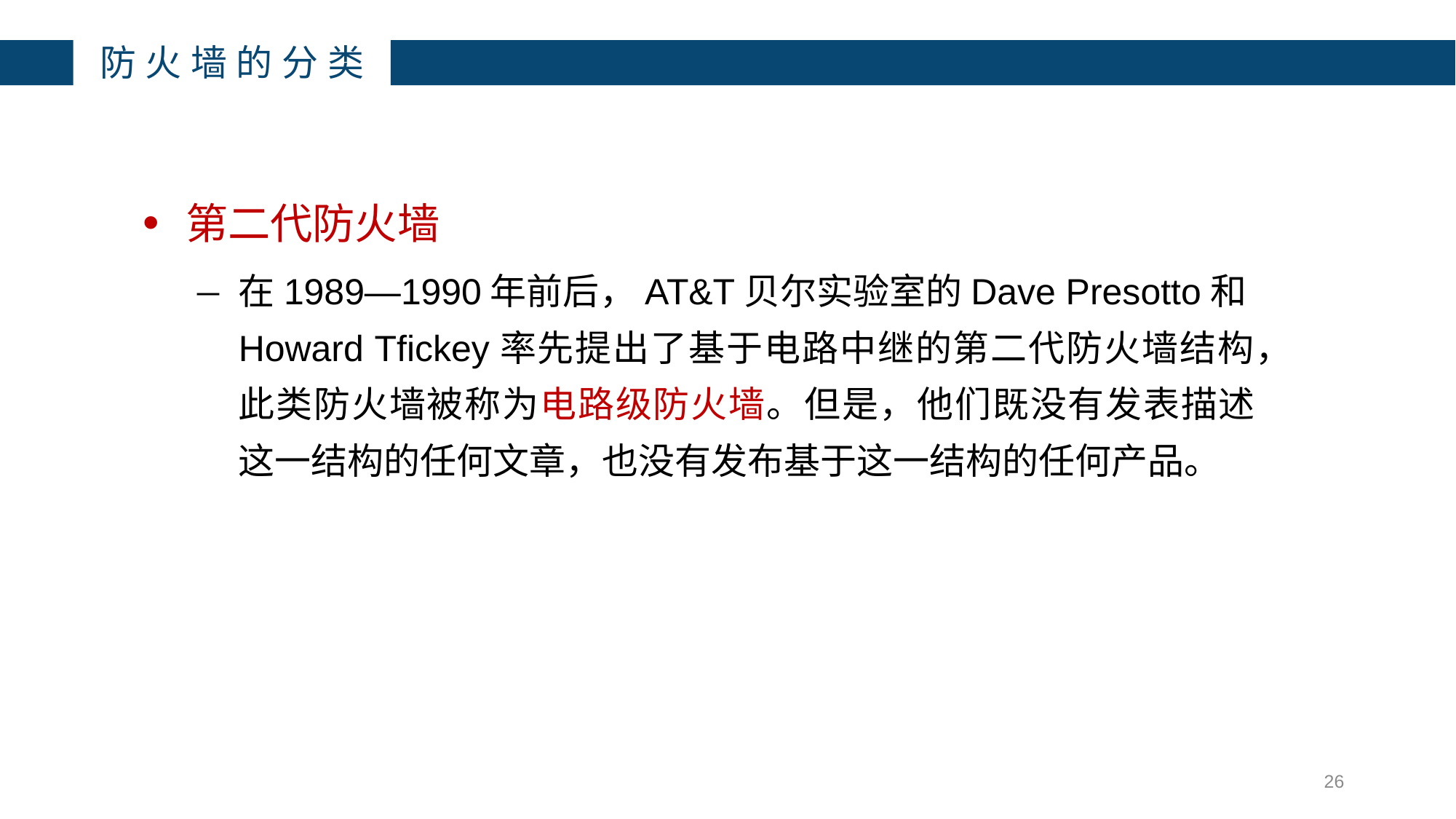

防火墙的分类

第二代防火墙
在1989—1990年前后，AT&T贝尔实验室的Dave Presotto和Howard Tfickey率先提出了基于电路中继的第二代防火墙结构，此类防火墙被称为电路级防火墙。但是，他们既没有发表描述这一结构的任何文章，也没有发布基于这一结构的任何产品。
26